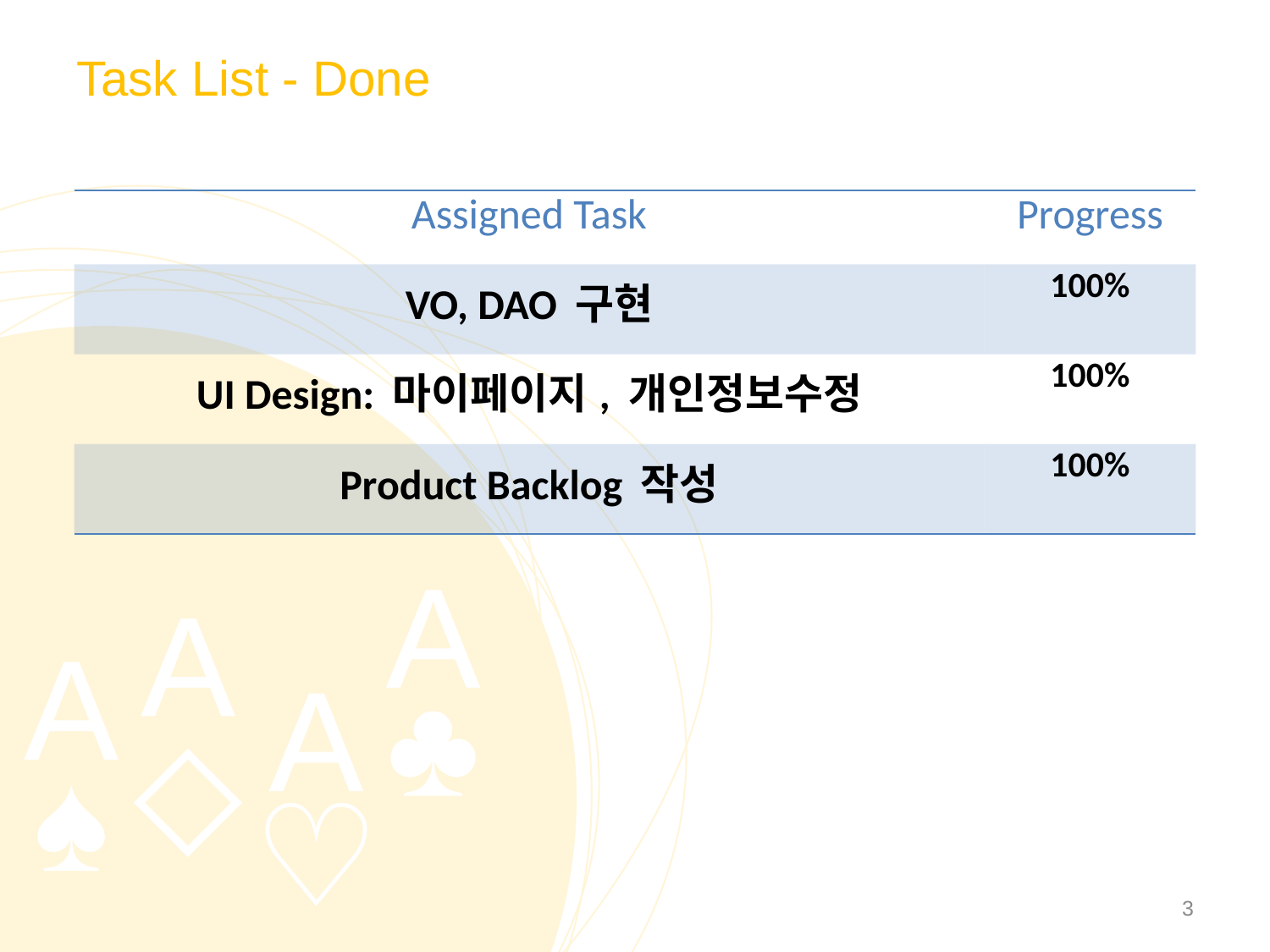

# Task List - Done
| Assigned Task | Progress |
| --- | --- |
| VO, DAO 구현 | 100% |
| UI Design: 마이페이지, 개인정보수정 | 100% |
| Product Backlog 작성 | 100% |
3